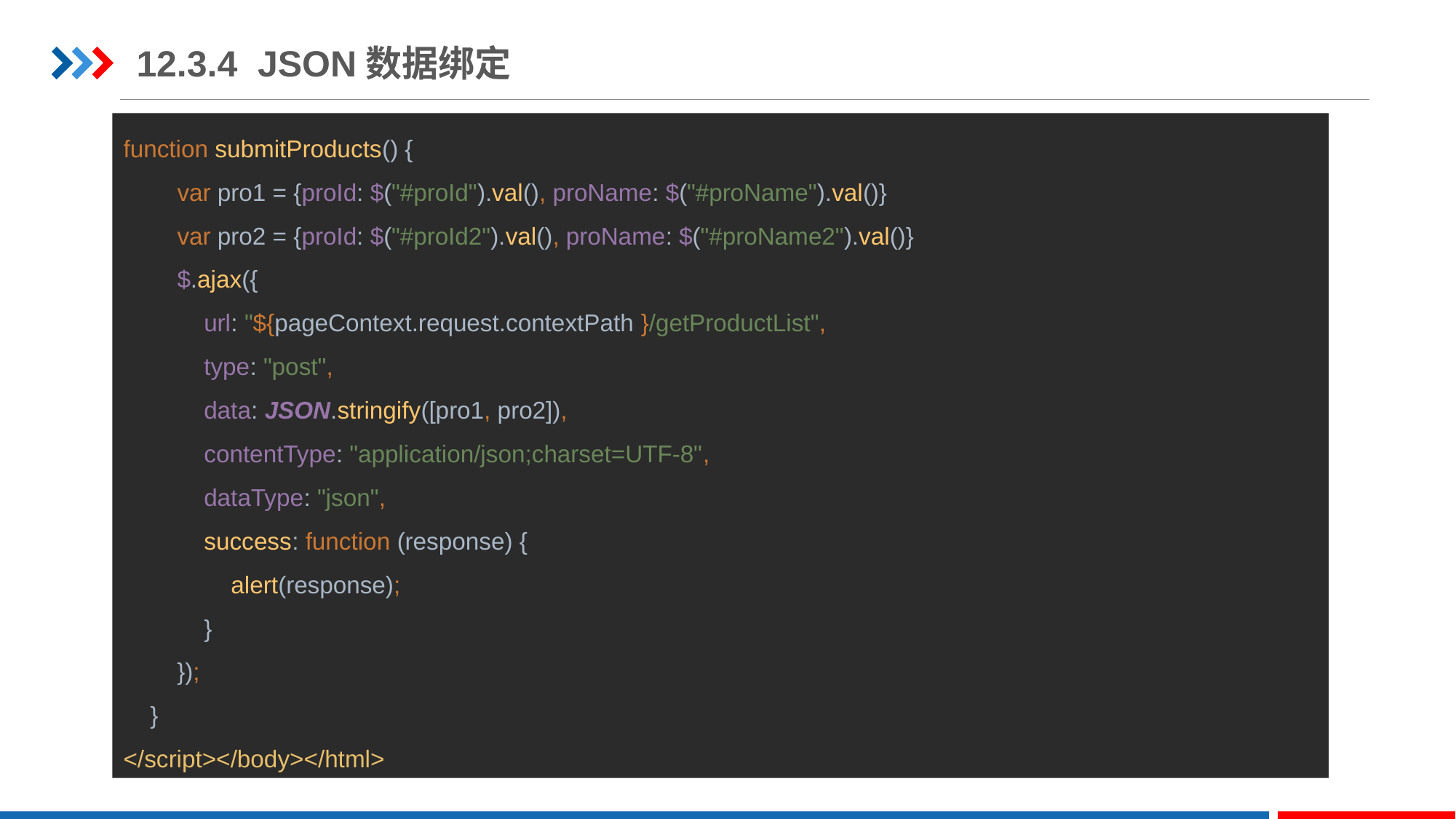

12.3.4  JSON数据绑定
function submitProducts() {
        var pro1 = {proId: $("#proId").val(), proName: $("#proName").val()}
        var pro2 = {proId: $("#proId2").val(), proName: $("#proName2").val()}
        $.ajax({
            url: "${pageContext.request.contextPath }/getProductList",
            type: "post",
            data: JSON.stringify([pro1, pro2]),
            contentType: "application/json;charset=UTF-8",
            dataType: "json",
            success: function (response) {
                alert(response);
            }
        });
    }
</script></body></html>
STEP  03